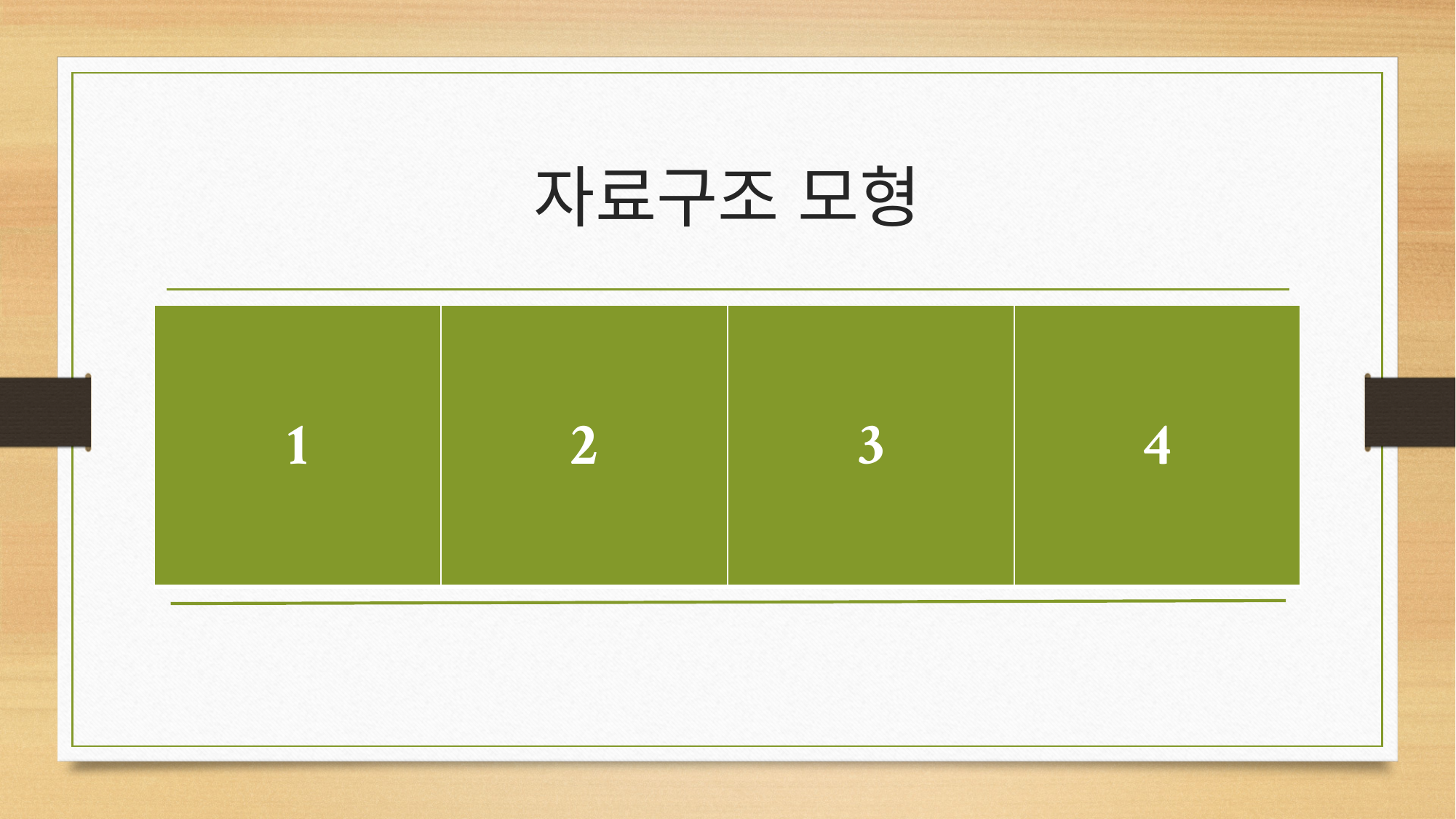

# 자료구조 모형
| 1 | 2 | 3 | 4 |
| --- | --- | --- | --- |